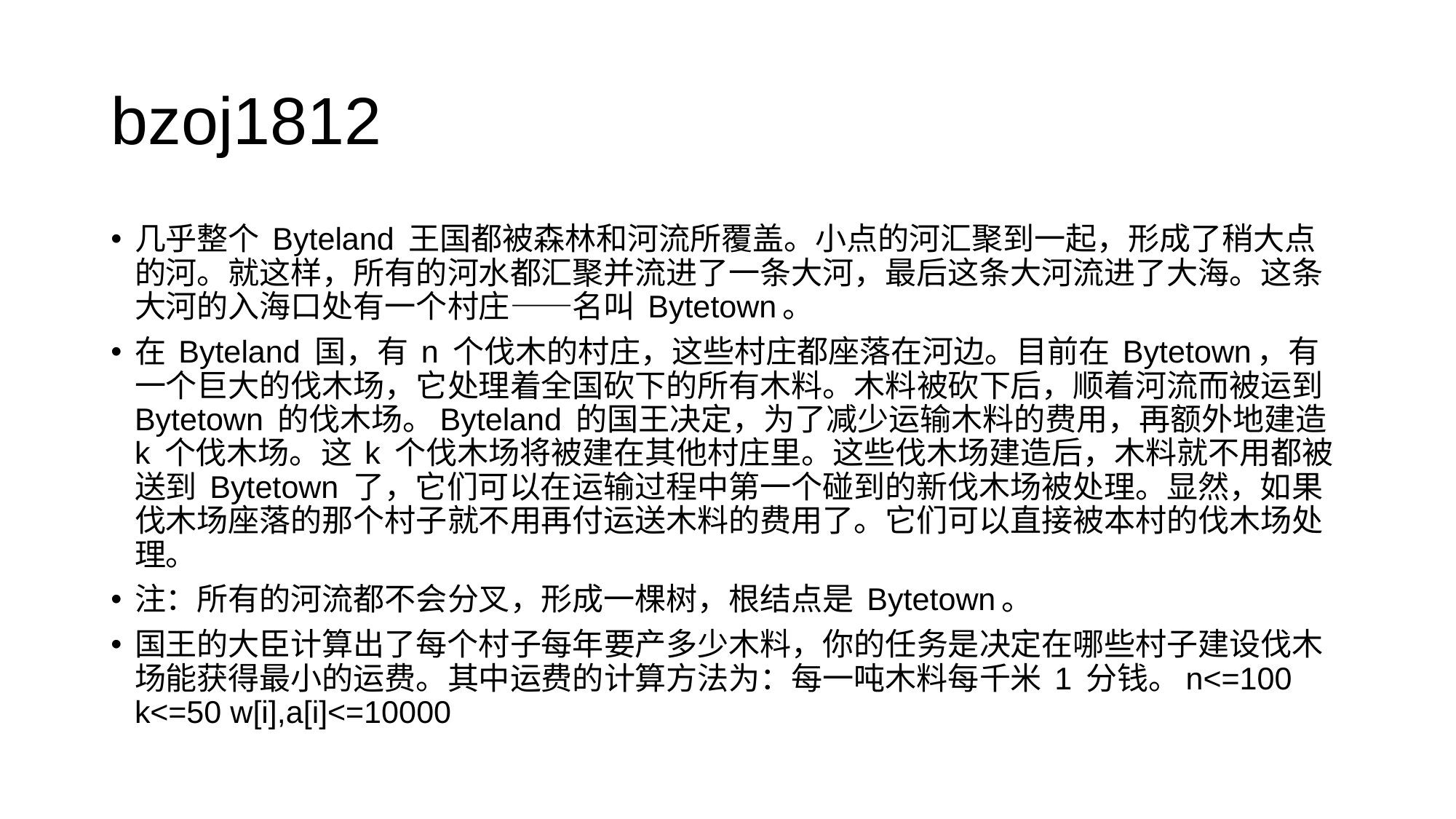

# bzoj1812
几乎整个 Byteland 王国都被森林和河流所覆盖。小点的河汇聚到一起，形成了稍大点的河。就这样，所有的河水都汇聚并流进了一条大河，最后这条大河流进了大海。这条大河的入海口处有一个村庄——名叫 Bytetown。
在 Byteland 国，有 n 个伐木的村庄，这些村庄都座落在河边。目前在 Bytetown，有一个巨大的伐木场，它处理着全国砍下的所有木料。木料被砍下后，顺着河流而被运到 Bytetown 的伐木场。Byteland 的国王决定，为了减少运输木料的费用，再额外地建造 k 个伐木场。这 k 个伐木场将被建在其他村庄里。这些伐木场建造后，木料就不用都被送到 Bytetown 了，它们可以在运输过程中第一个碰到的新伐木场被处理。显然，如果伐木场座落的那个村子就不用再付运送木料的费用了。它们可以直接被本村的伐木场处理。
注：所有的河流都不会分叉，形成一棵树，根结点是 Bytetown。
国王的大臣计算出了每个村子每年要产多少木料，你的任务是决定在哪些村子建设伐木场能获得最小的运费。其中运费的计算方法为：每一吨木料每千米 1 分钱。n<=100 k<=50 w[i],a[i]<=10000